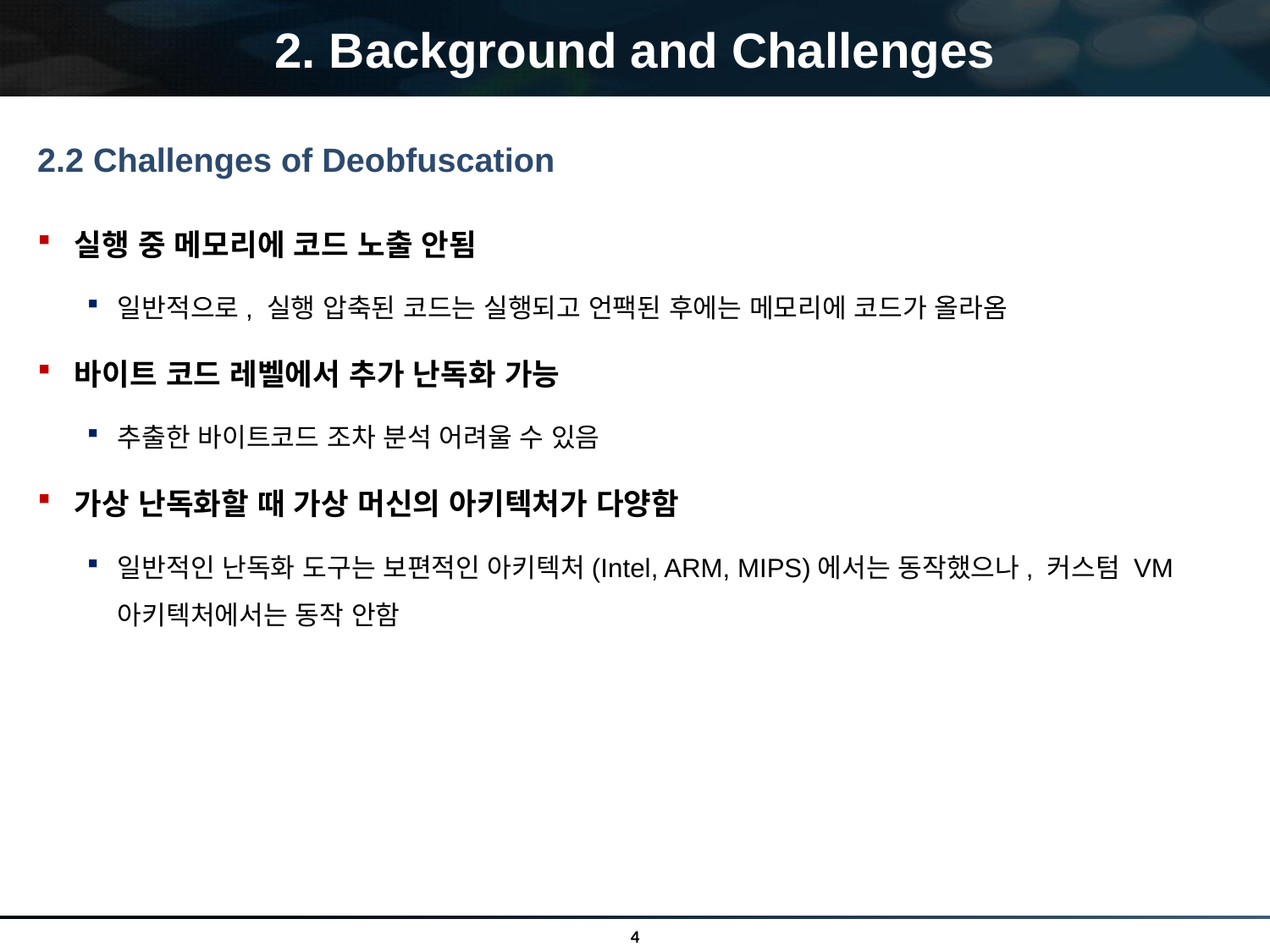

# 2. Background and Challenges
2.2 Challenges of Deobfuscation
실행 중 메모리에 코드 노출 안됨
일반적으로, 실행 압축된 코드는 실행되고 언팩된 후에는 메모리에 코드가 올라옴
바이트 코드 레벨에서 추가 난독화 가능
추출한 바이트코드 조차 분석 어려울 수 있음
가상 난독화할 때 가상 머신의 아키텍처가 다양함
일반적인 난독화 도구는 보편적인 아키텍처(Intel, ARM, MIPS)에서는 동작했으나, 커스텀 VM 아키텍처에서는 동작 안함